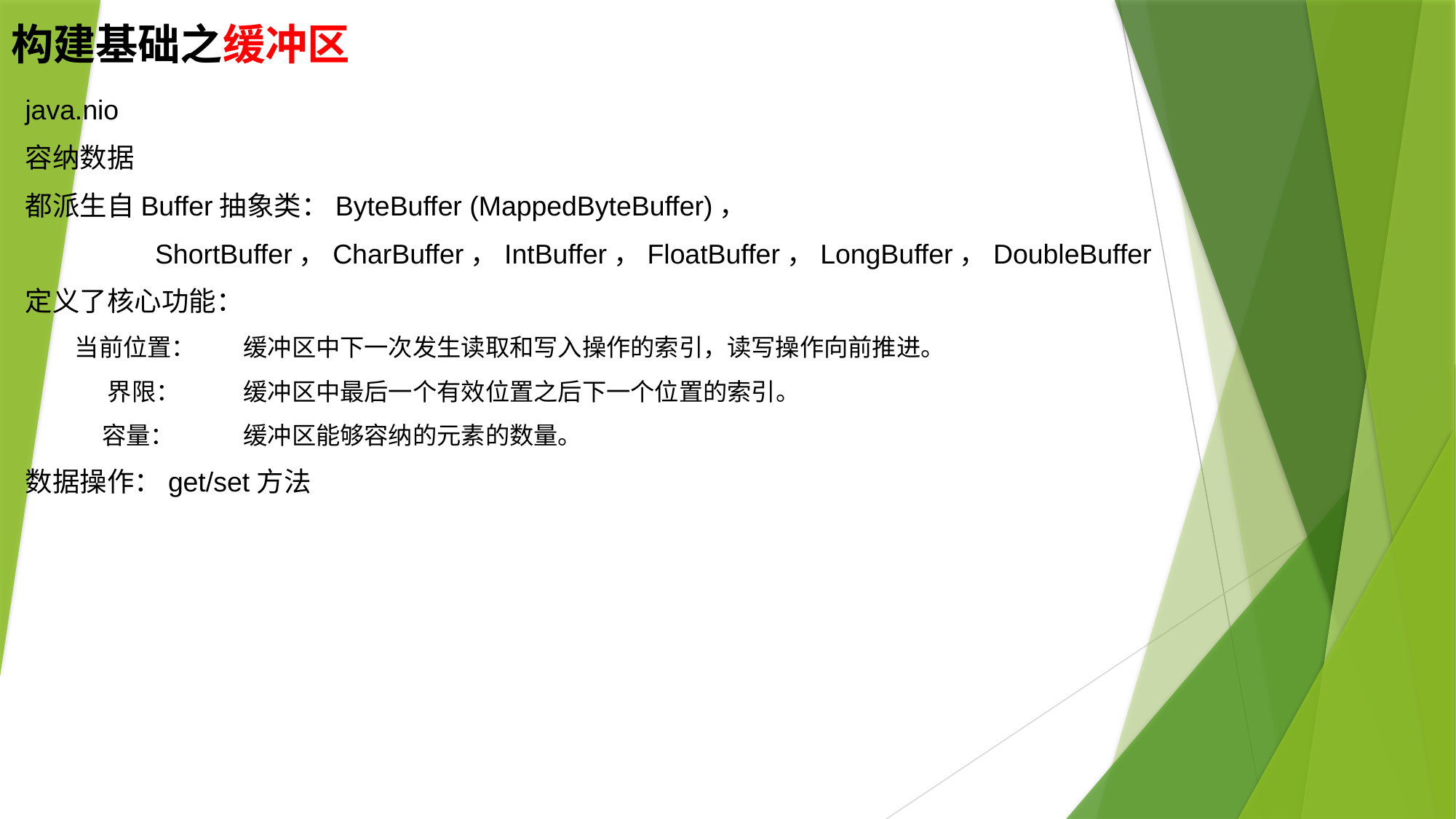

# 构建基础之缓冲区
java.nio
容纳数据
都派生自Buffer抽象类：ByteBuffer (MappedByteBuffer)，
                 ShortBuffer，CharBuffer，IntBuffer，FloatBuffer，LongBuffer，DoubleBuffer
定义了核心功能：
        当前位置：	缓冲区中下一次发生读取和写入操作的索引，读写操作向前推进。
              界限：	缓冲区中最后一个有效位置之后下一个位置的索引。
             容量：	缓冲区能够容纳的元素的数量。
数据操作：get/set方法